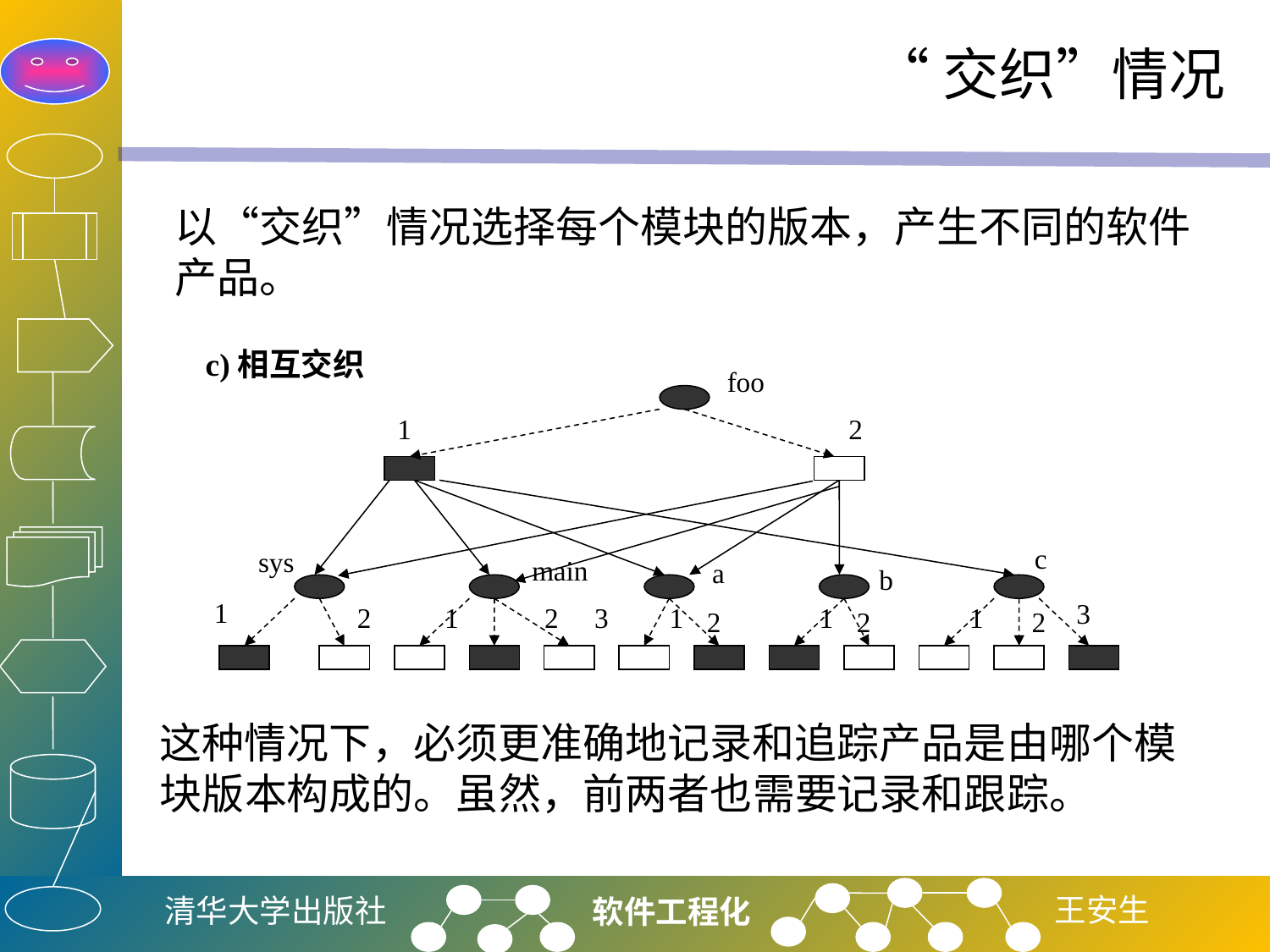

# “交织”情况
以“交织”情况选择每个模块的版本，产生不同的软件产品。
c)相互交织
foo

1
2

c
sys
main
a
b

1
2
1
2
3
1
2
1
2
1
2

3
这种情况下，必须更准确地记录和追踪产品是由哪个模块版本构成的。虽然，前两者也需要记录和跟踪。